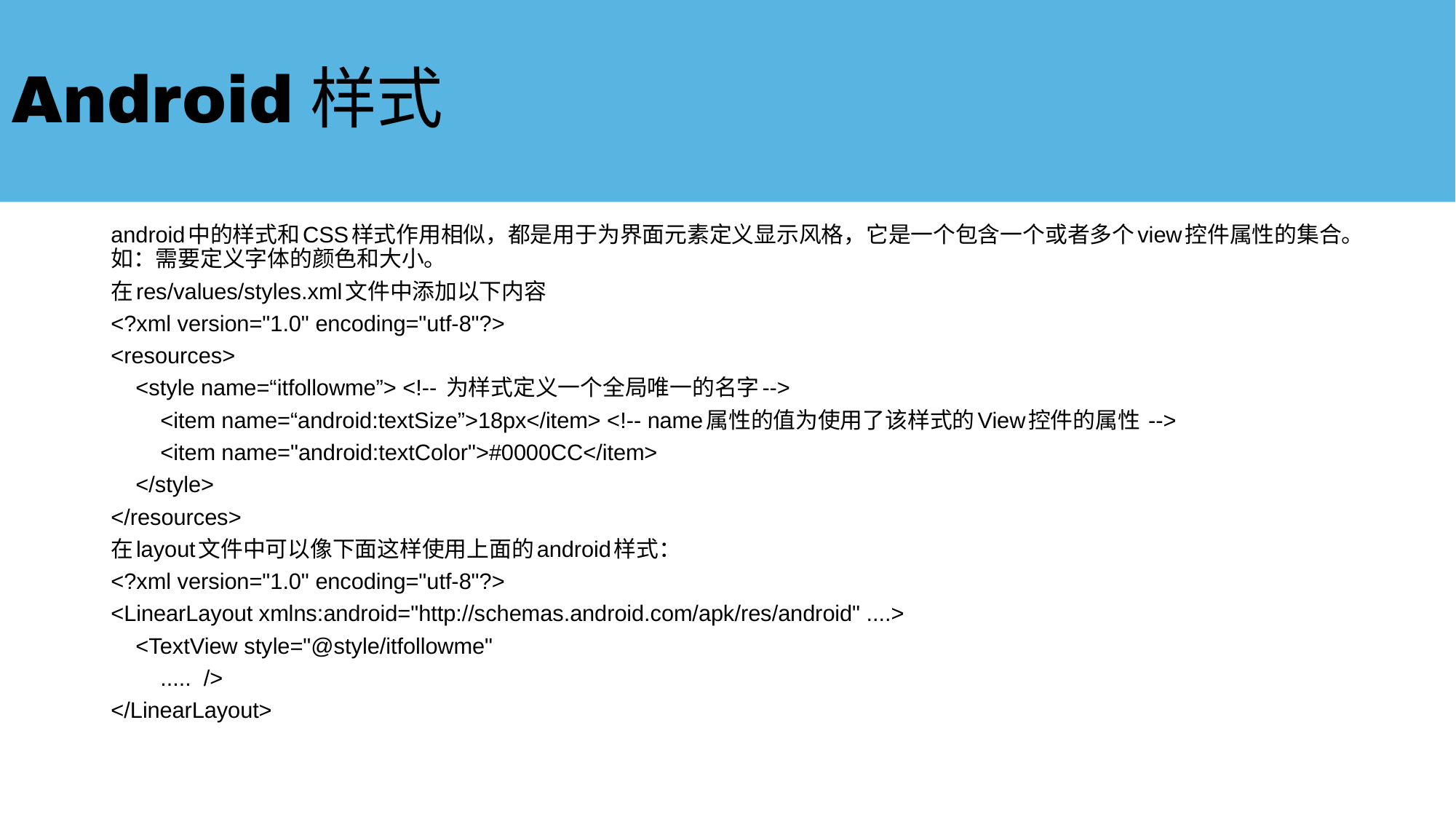

# Android样式
android中的样式和CSS样式作用相似，都是用于为界面元素定义显示风格，它是一个包含一个或者多个view控件属性的集合。如：需要定义字体的颜色和大小。
在res/values/styles.xml文件中添加以下内容
<?xml version="1.0" encoding="utf-8"?>
<resources>
    <style name=“itfollowme”> <!-- 为样式定义一个全局唯一的名字-->
        <item name=“android:textSize”>18px</item> <!-- name属性的值为使用了该样式的View控件的属性 -->
        <item name="android:textColor">#0000CC</item>
    </style>
</resources>
在layout文件中可以像下面这样使用上面的android样式：
<?xml version="1.0" encoding="utf-8"?>
<LinearLayout xmlns:android="http://schemas.android.com/apk/res/android" ....>
    <TextView style="@style/itfollowme"
        .....  />
</LinearLayout>